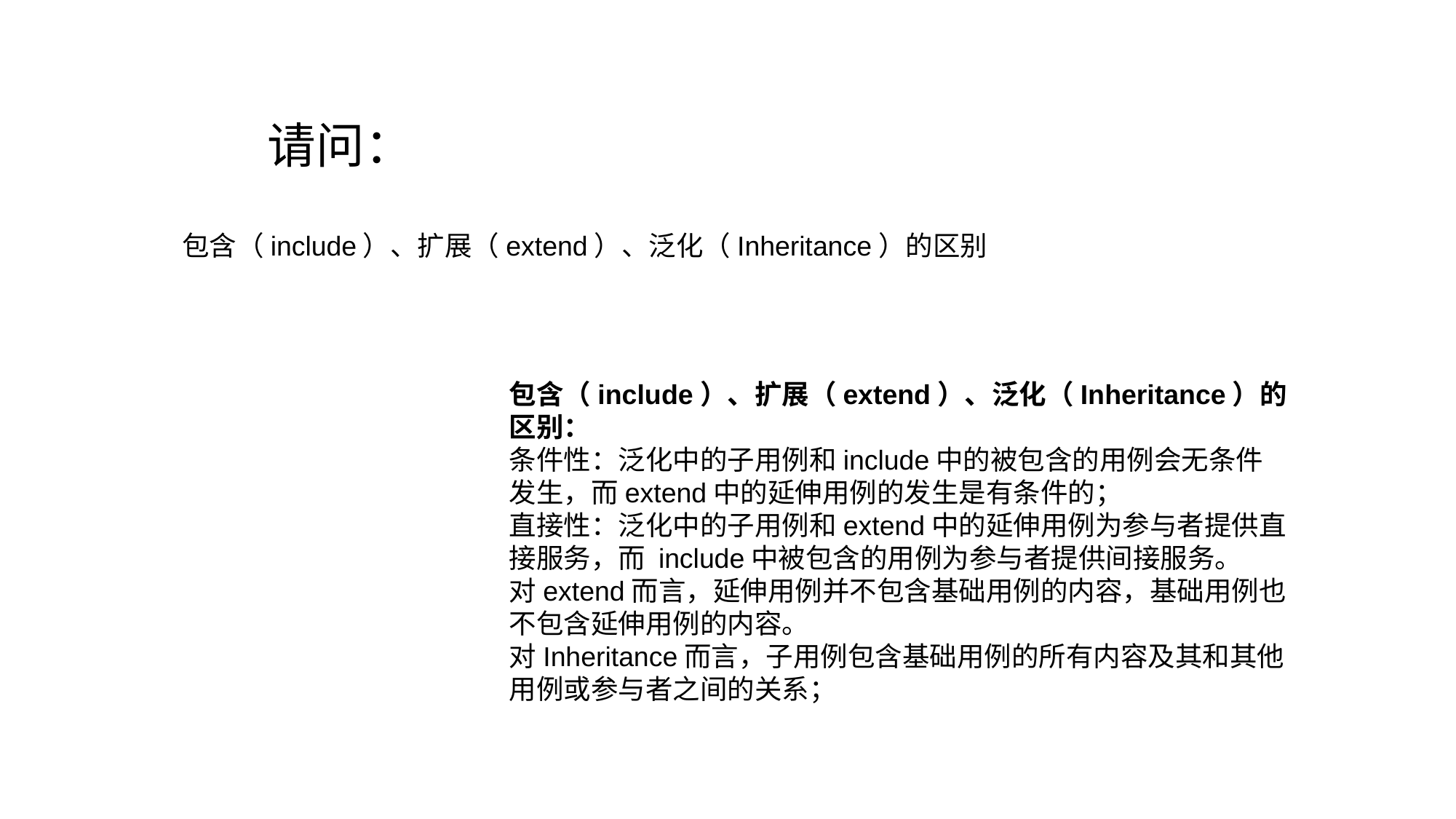

请问：
包含（include）、扩展（extend）、泛化（Inheritance）的区别
包含（include）、扩展（extend）、泛化（Inheritance）的区别：
条件性：泛化中的子用例和include中的被包含的用例会无条件发生，而extend中的延伸用例的发生是有条件的；
直接性：泛化中的子用例和extend中的延伸用例为参与者提供直接服务，而 include中被包含的用例为参与者提供间接服务。
对extend而言，延伸用例并不包含基础用例的内容，基础用例也不包含延伸用例的内容。
对Inheritance而言，子用例包含基础用例的所有内容及其和其他用例或参与者之间的关系；